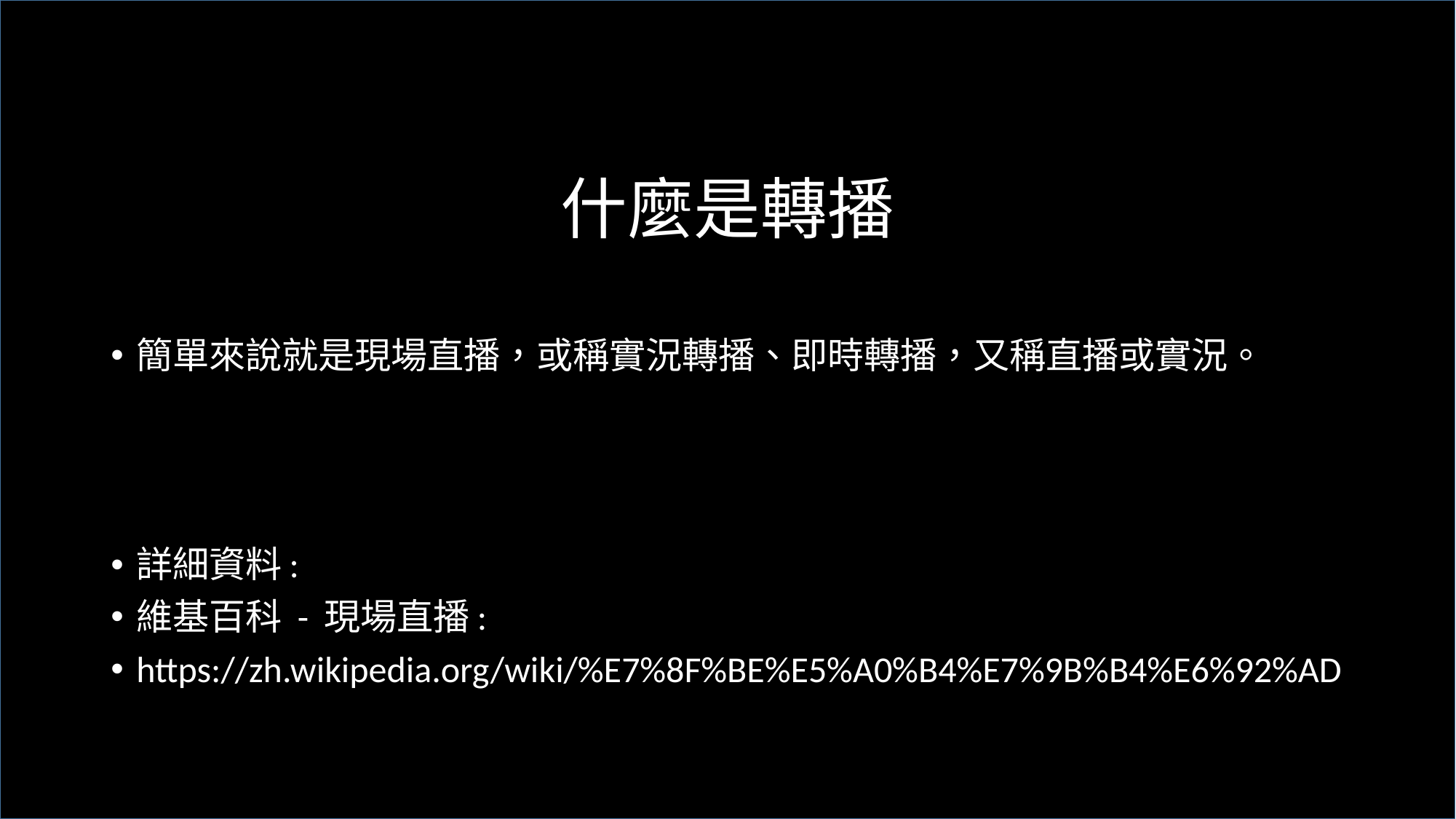

# 什麼是轉播
簡單來說就是現場直播，或稱實況轉播、即時轉播，又稱直播或實況。

詳細資料:
維基百科 - 現場直播:
https://zh.wikipedia.org/wiki/%E7%8F%BE%E5%A0%B4%E7%9B%B4%E6%92%AD